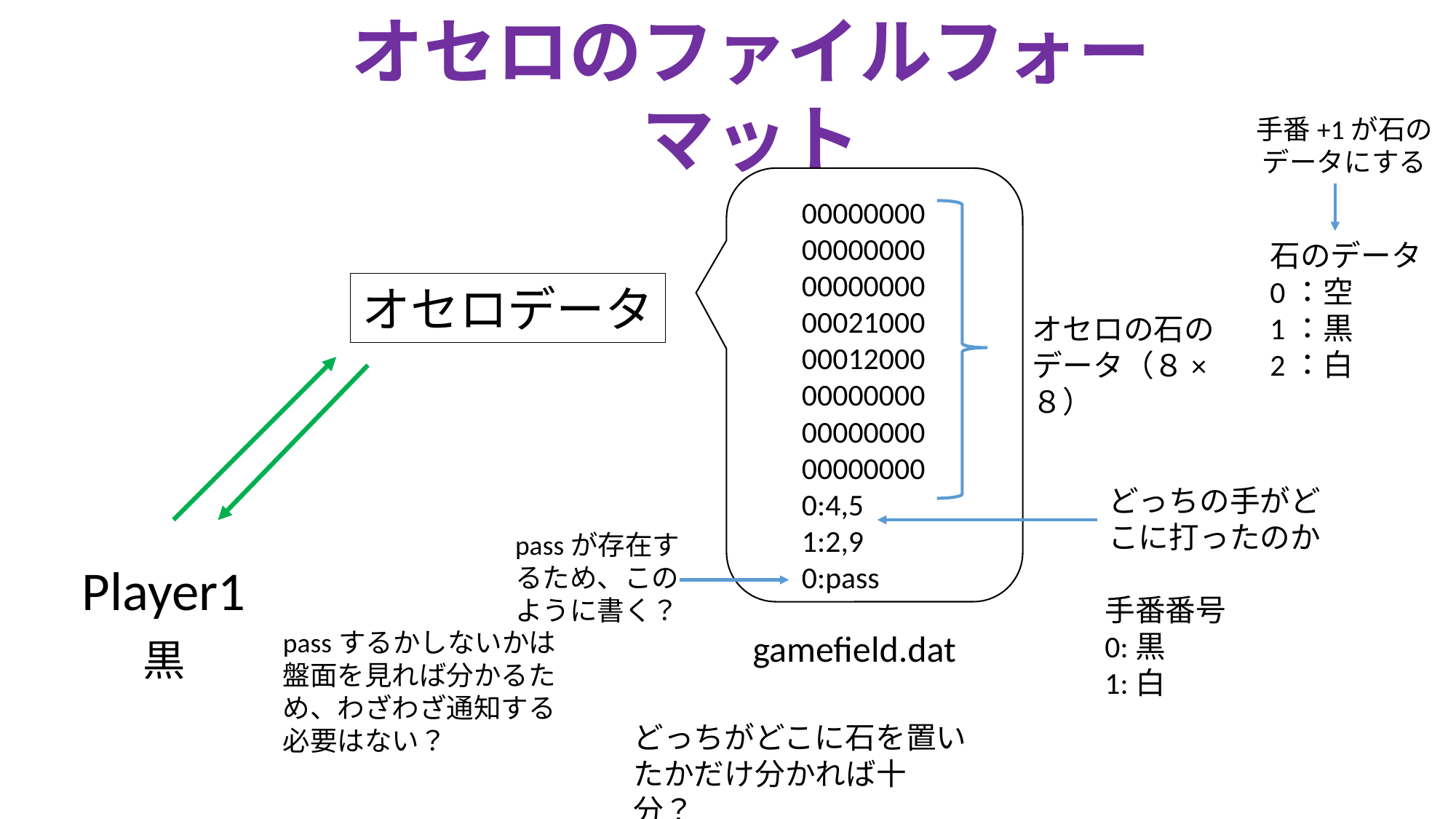

オセロのファイルフォーマット
手番+1が石のデータにする

00000000
00000000
00000000
00021000
00012000
00000000
00000000
00000000
0:4,5
1:2,9
0:pass

石のデータ
0：空
1：黒
2：白
オセロデータ
オセロの石のデータ（８×８）
どっちの手がどこに打ったのか
passが存在するため、このように書く？
Player1
手番番号
0:黒
1:白
passするかしないかは盤面を見れば分かるため、わざわざ通知する必要はない？
gamefield.dat
黒
どっちがどこに石を置いたかだけ分かれば十分？